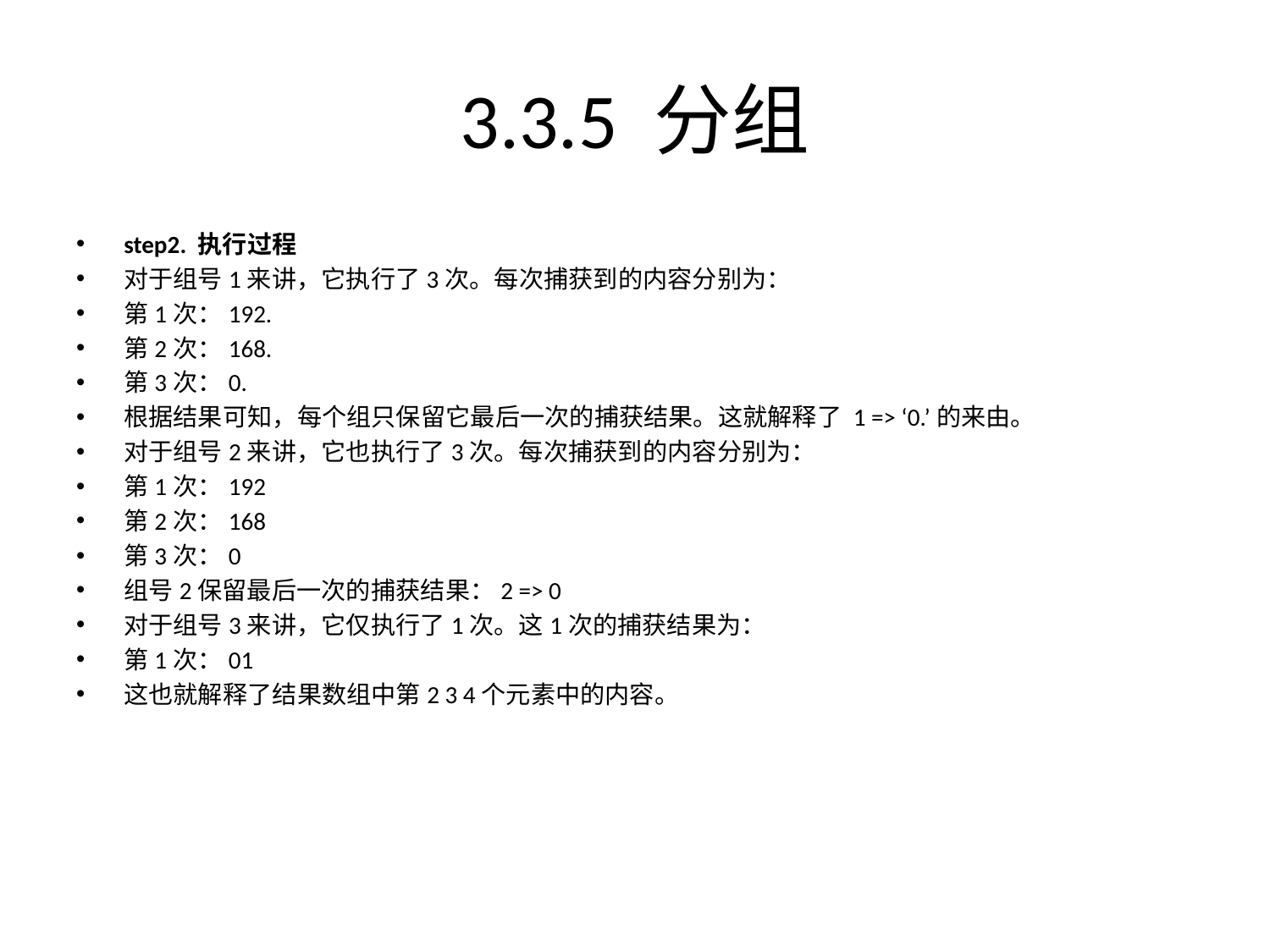

# 3.3.5 分组
step2. 执行过程
对于组号1来讲，它执行了3次。每次捕获到的内容分别为：
第1次：192.
第2次：168.
第3次：0.
根据结果可知，每个组只保留它最后一次的捕获结果。这就解释了 1 => ‘0.’的来由。
对于组号2来讲，它也执行了3次。每次捕获到的内容分别为：
第1次：192
第2次：168
第3次：0
组号2保留最后一次的捕获结果：2 => 0
对于组号3来讲，它仅执行了1次。这1次的捕获结果为：
第1次：01
这也就解释了结果数组中第2 3 4个元素中的内容。